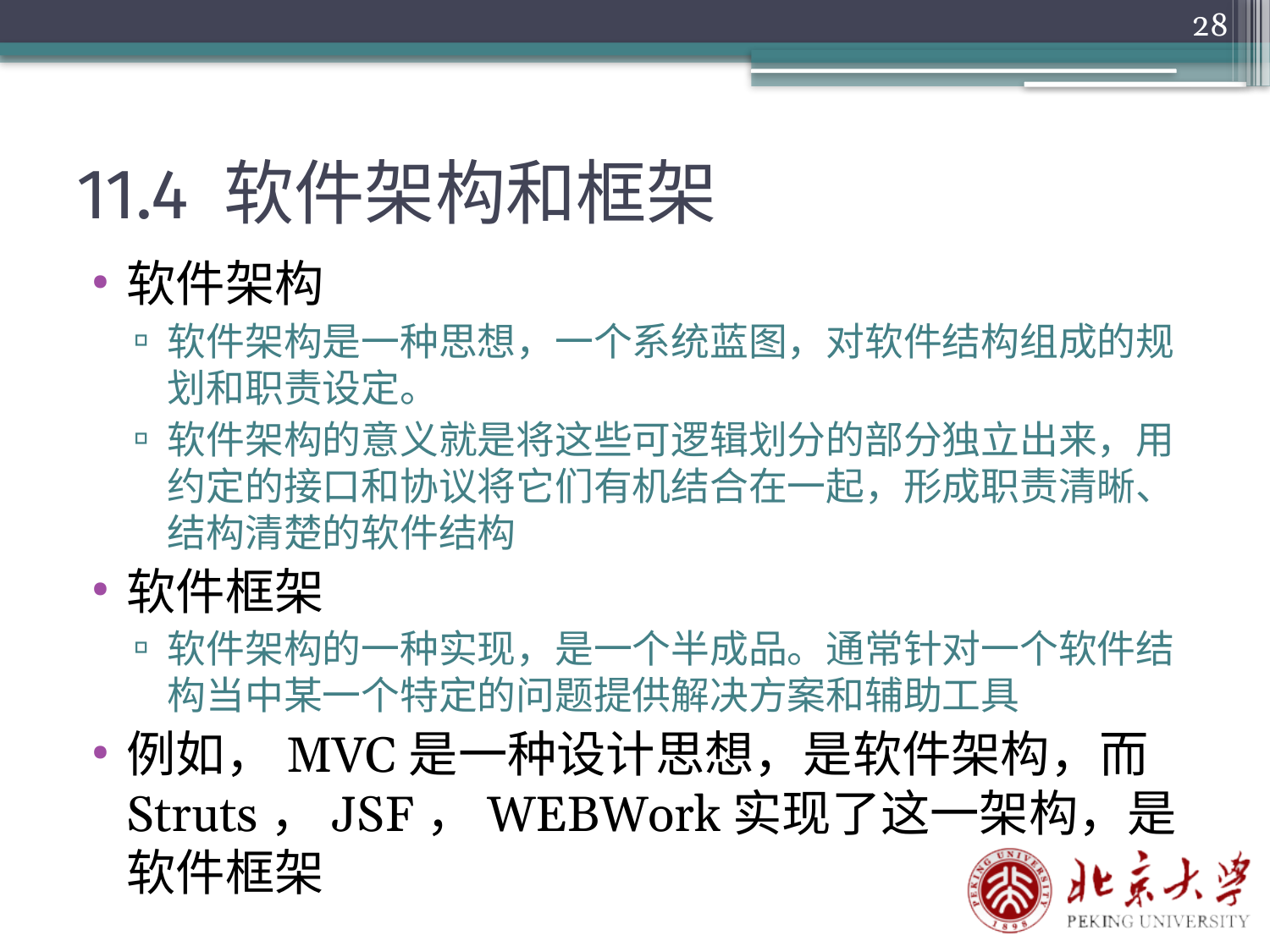

28
# 11.4 软件架构和框架
软件架构
软件架构是一种思想，一个系统蓝图，对软件结构组成的规划和职责设定。
软件架构的意义就是将这些可逻辑划分的部分独立出来，用约定的接口和协议将它们有机结合在一起，形成职责清晰、结构清楚的软件结构
软件框架
软件架构的一种实现，是一个半成品。通常针对一个软件结构当中某一个特定的问题提供解决方案和辅助工具
例如，MVC是一种设计思想，是软件架构，而Struts，JSF，WEBWork实现了这一架构，是软件框架